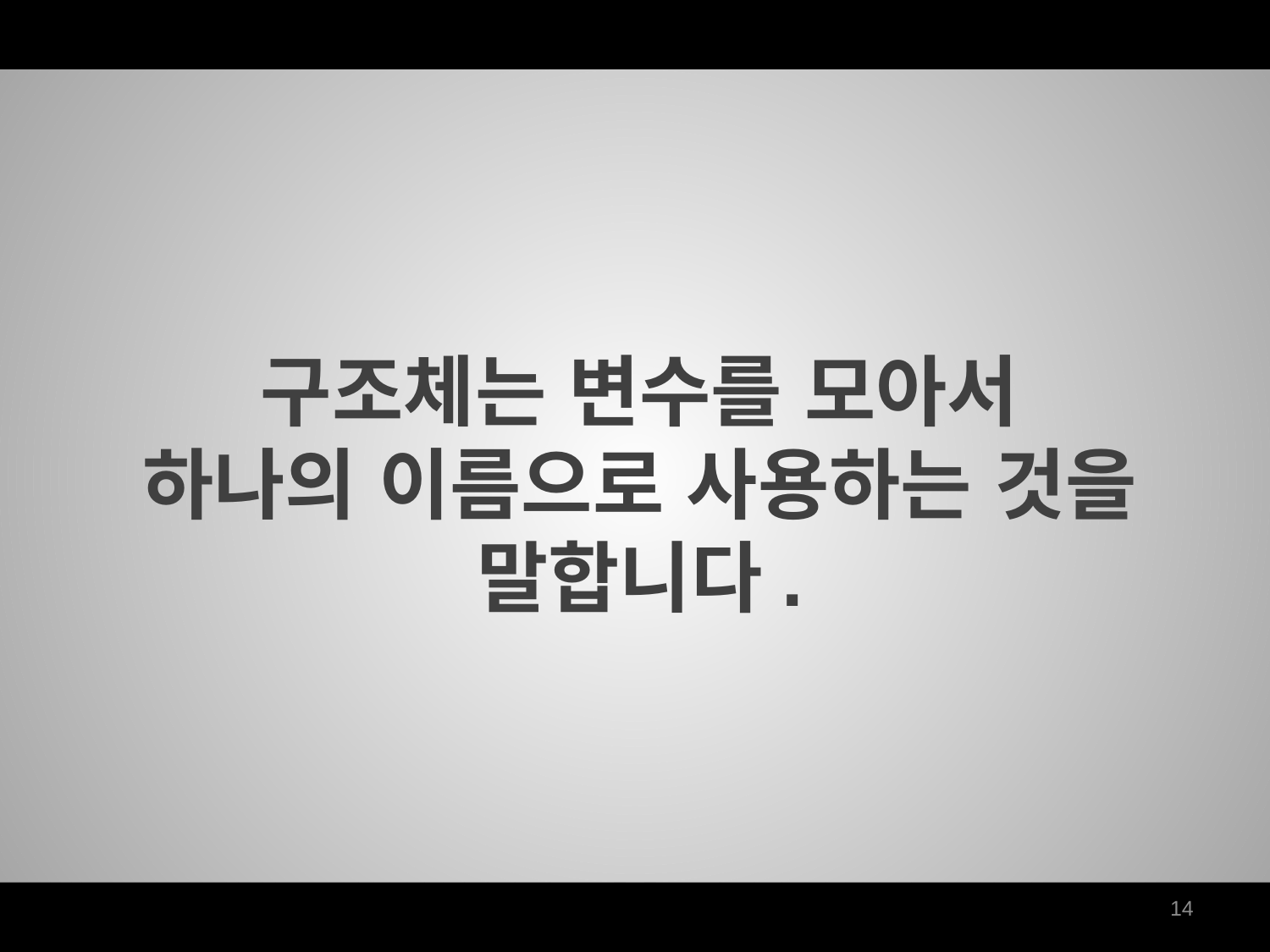

구조체는 변수를 모아서
하나의 이름으로 사용하는 것을 말합니다.
14